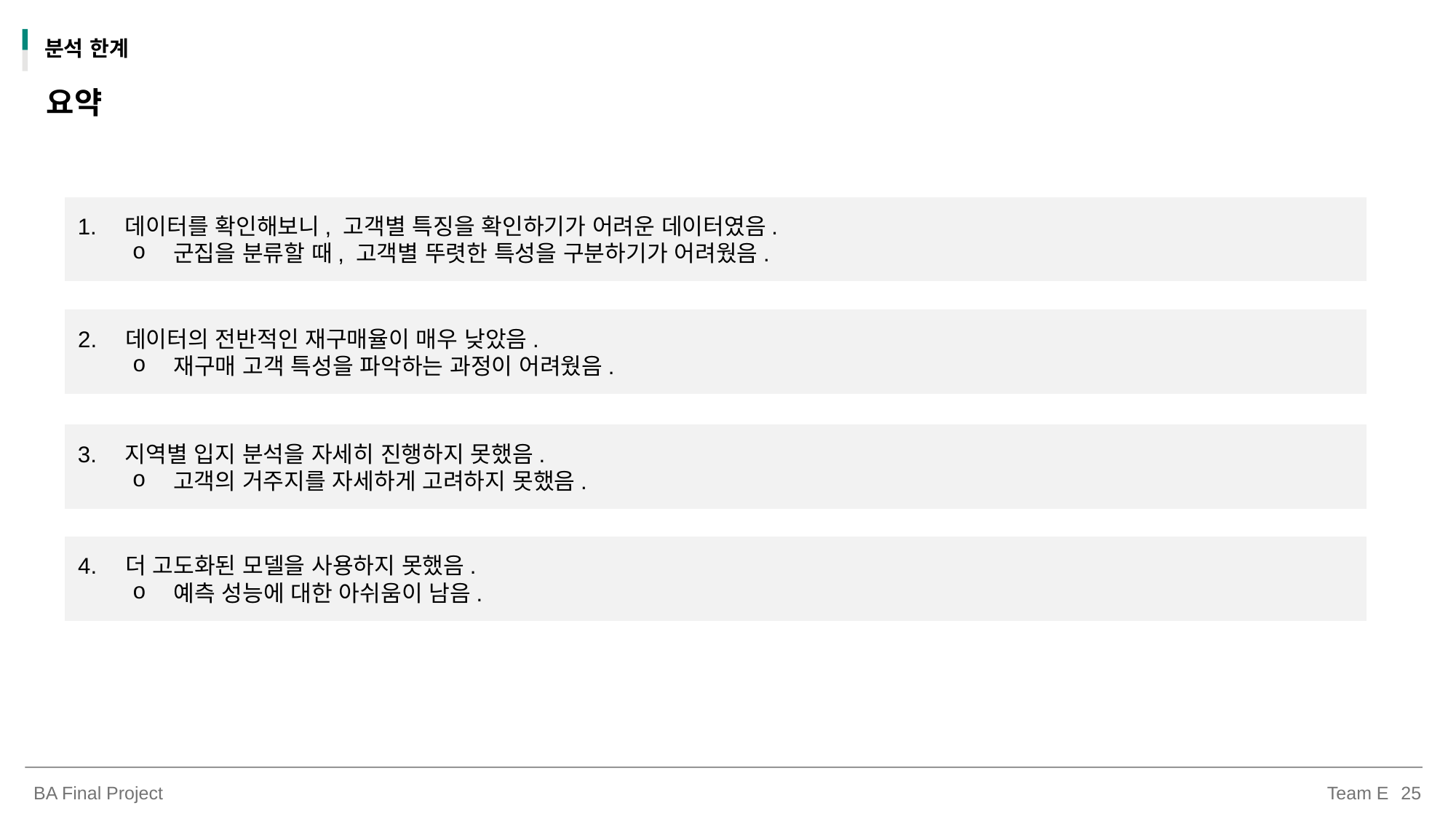

분석 한계

요약
1. 데이터를 확인해보니, 고객별 특징을 확인하기가 어려운 데이터였음.
군집을 분류할 때, 고객별 뚜렷한 특성을 구분하기가 어려웠음.
2. 데이터의 전반적인 재구매율이 매우 낮았음.
재구매 고객 특성을 파악하는 과정이 어려웠음.
3. 지역별 입지 분석을 자세히 진행하지 못했음.
고객의 거주지를 자세하게 고려하지 못했음.
4. 더 고도화된 모델을 사용하지 못했음.
예측 성능에 대한 아쉬움이 남음.
BA Final Project
Team E
25